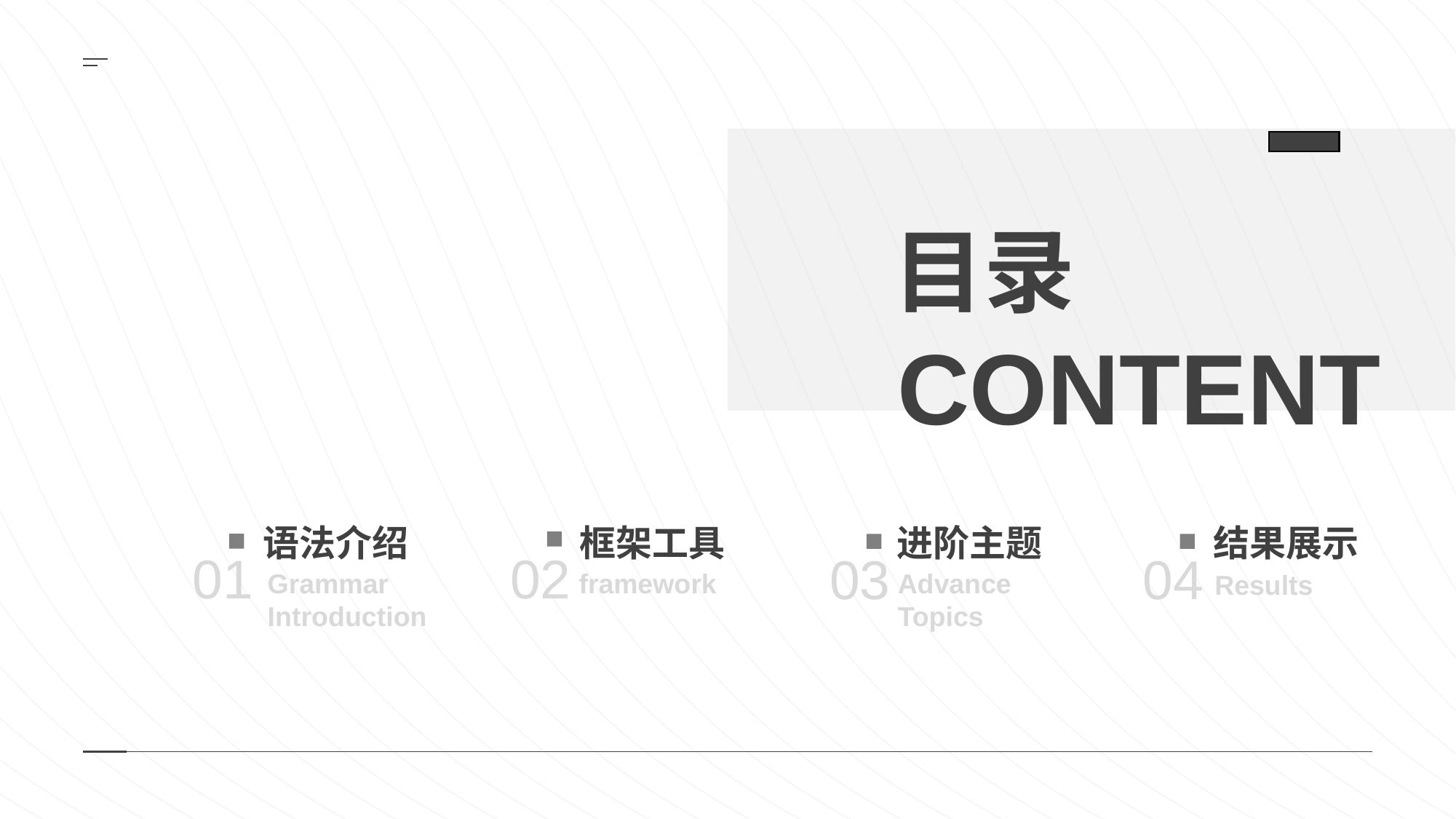

目录
语法介绍
框架工具
进阶主题
结果展示
framework
Grammar Introduction
Advance
Topics
Results